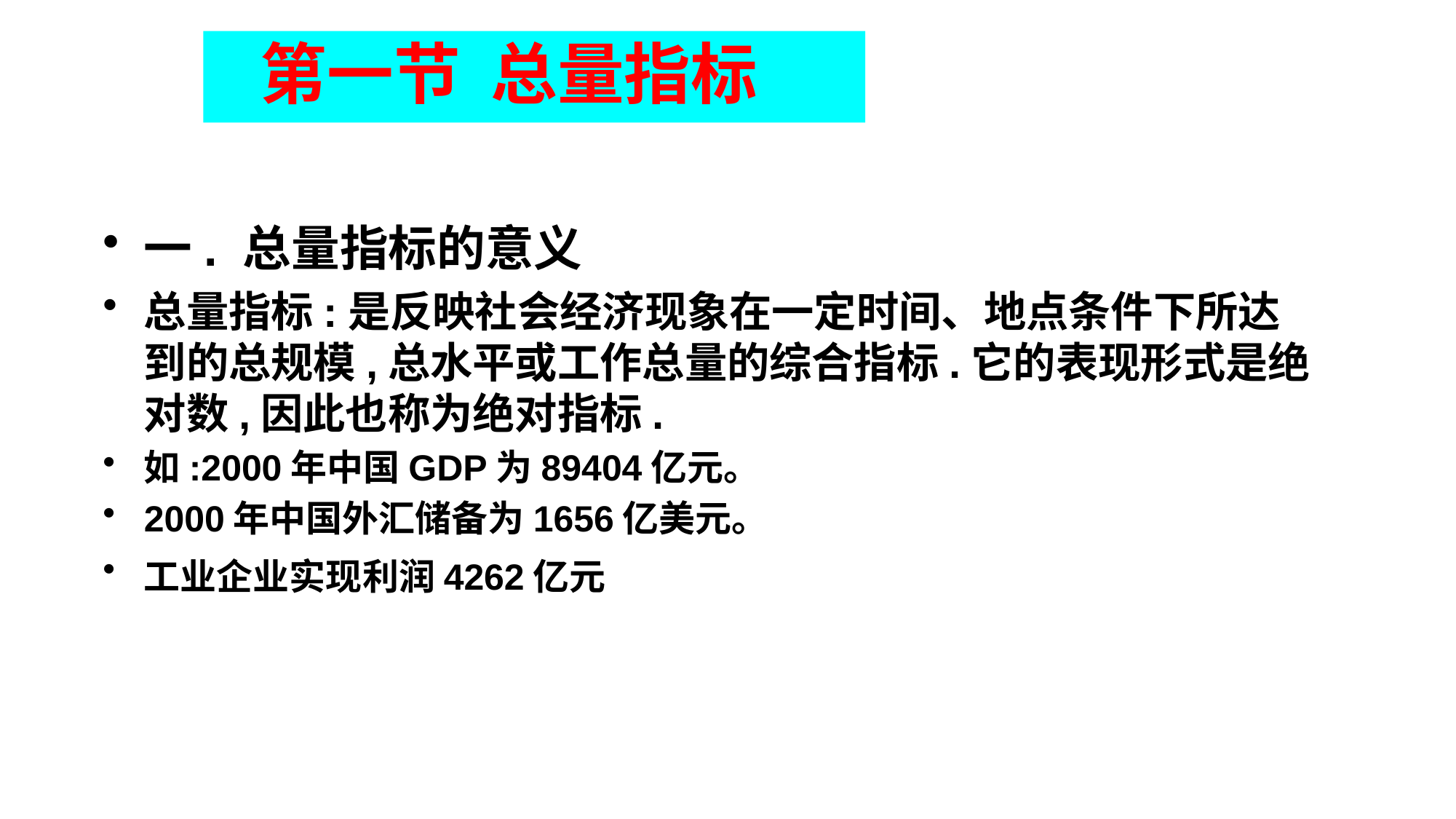

# 第一节  总量指标
一. 总量指标的意义
总量指标:是反映社会经济现象在一定时间、地点条件下所达到的总规模,总水平或工作总量的综合指标.它的表现形式是绝对数,因此也称为绝对指标.
如:2000年中国GDP为89404亿元。
2000年中国外汇储备为1656亿美元。
工业企业实现利润4262亿元